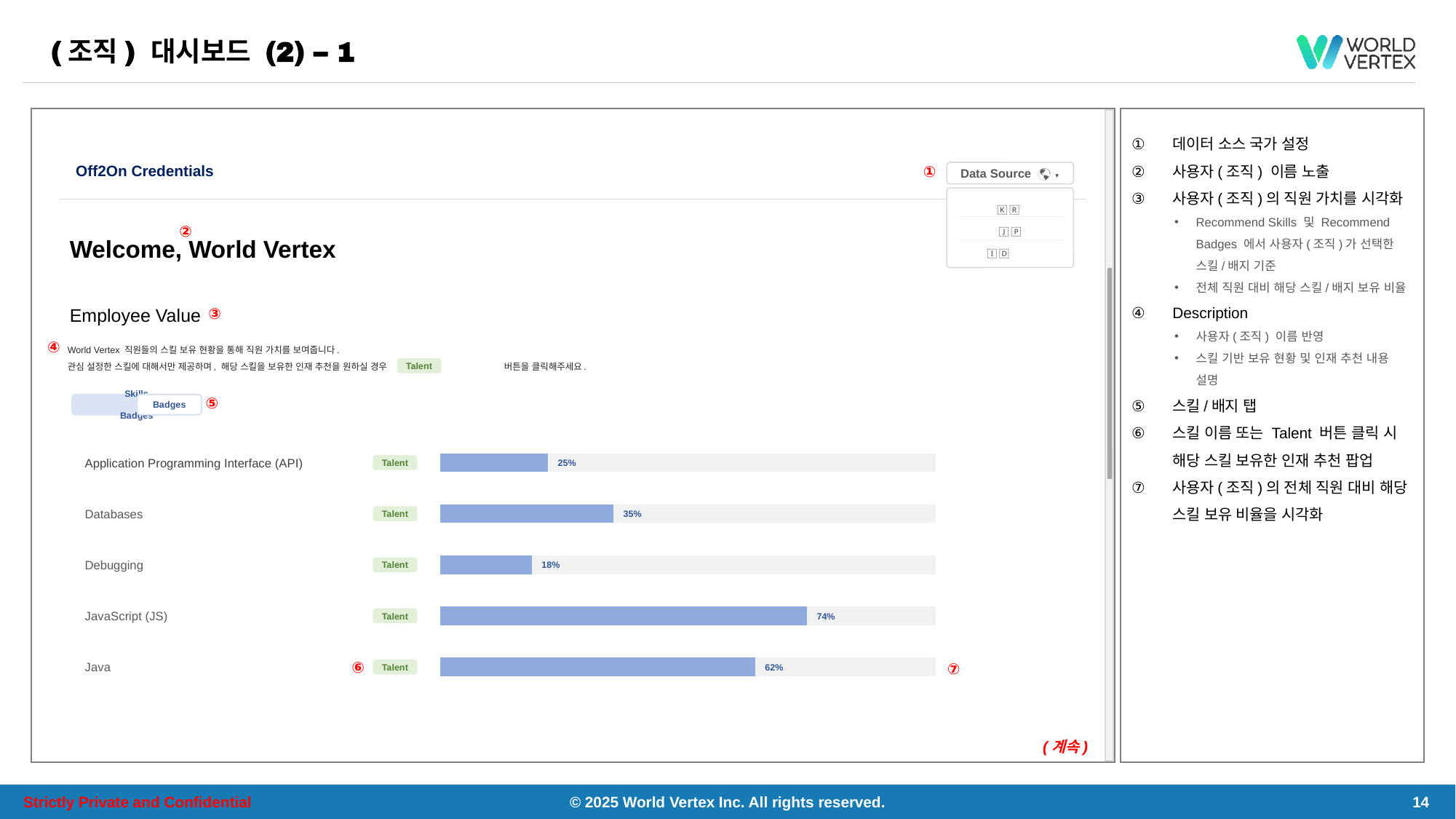

# (조직) 대시보드 (2) – 1

데이터 소스 국가 설정
사용자(조직) 이름 노출
사용자(조직)의 직원 가치를 시각화
Recommend Skills 및 Recommend Badges 에서 사용자(조직)가 선택한 스킬/배지 기준
전체 직원 대비 해당 스킬/배지 보유 비율
Description
사용자(조직) 이름 반영
스킬 기반 보유 현황 및 인재 추천 내용 설명
스킬/배지 탭
스킬 이름 또는 Talent 버튼 클릭 시 해당 스킬 보유한 인재 추천 팝업
사용자(조직)의 전체 직원 대비 해당 스킬 보유 비율을 시각화

Off2On Credentials
Data Source  🌎 ▼
🇰🇷
🇯🇵
🇮🇩
①
Welcome, World Vertex
②
Employee Value
③
World Vertex 직원들의 스킬 보유 현황을 통해 직원 가치를 보여줍니다.
관심 설정한 스킬에 대해서만 제공하며, 해당 스킬을 보유한 인재 추천을 원하실 경우 		버튼을 클릭해주세요.
Talent
④
⑤
Skills	Badges
Badges
Application Programming Interface (API)

25%
Talent
Databases

35%
Talent
Debugging

18%
Talent
JavaScript (JS)

74%
Talent
Java

62%
Talent
⑥
⑦
(계속)